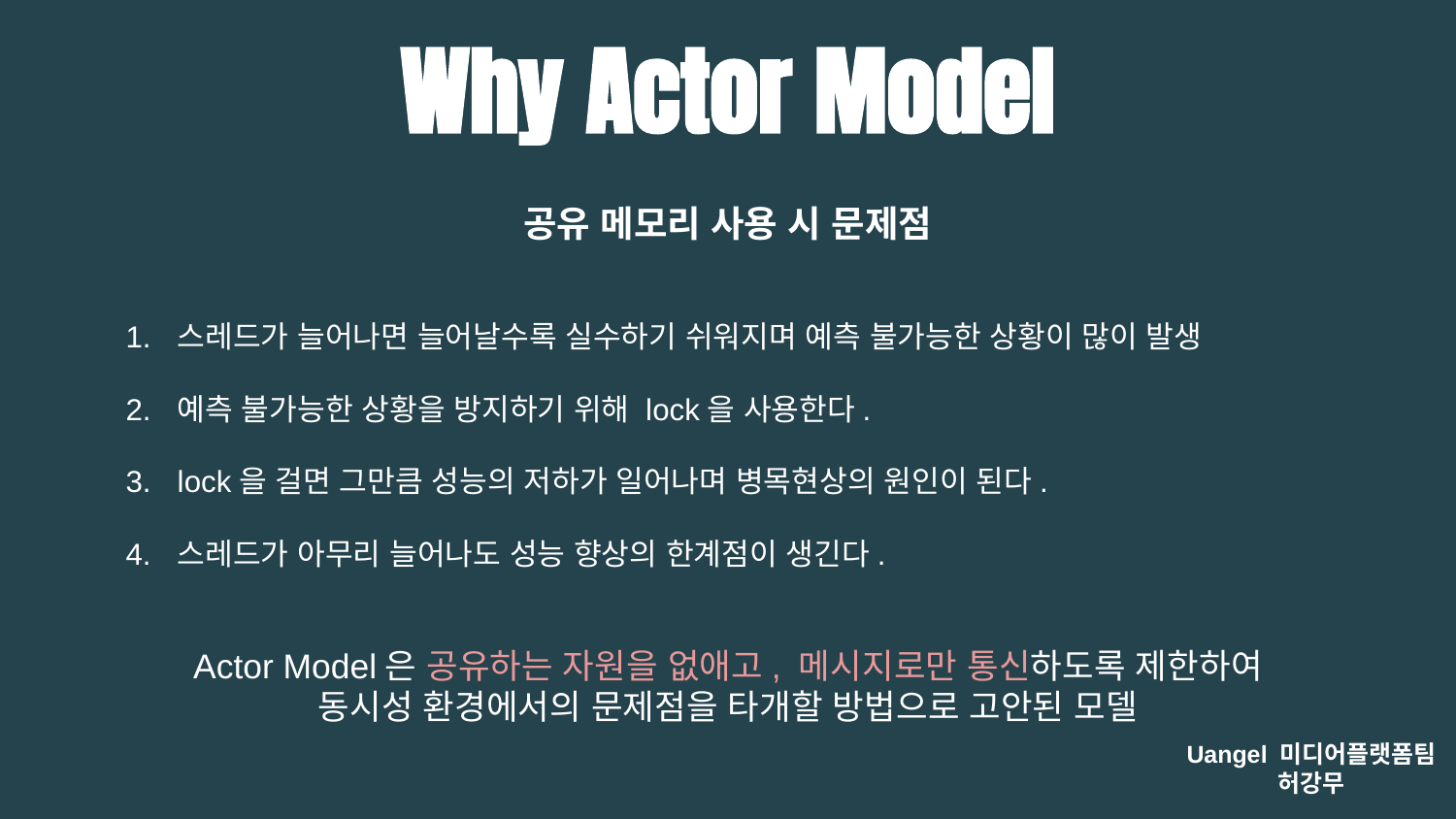

Why Actor Model
공유 메모리 사용 시 문제점

스레드가 늘어나면 늘어날수록 실수하기 쉬워지며 예측 불가능한 상황이 많이 발생
예측 불가능한 상황을 방지하기 위해 lock을 사용한다.
lock을 걸면 그만큼 성능의 저하가 일어나며 병목현상의 원인이 된다.
스레드가 아무리 늘어나도 성능 향상의 한계점이 생긴다.

Actor Model은 공유하는 자원을 없애고, 메시지로만 통신하도록 제한하여
동시성 환경에서의 문제점을 타개할 방법으로 고안된 모델
Uangel 미디어플랫폼팀
허강무